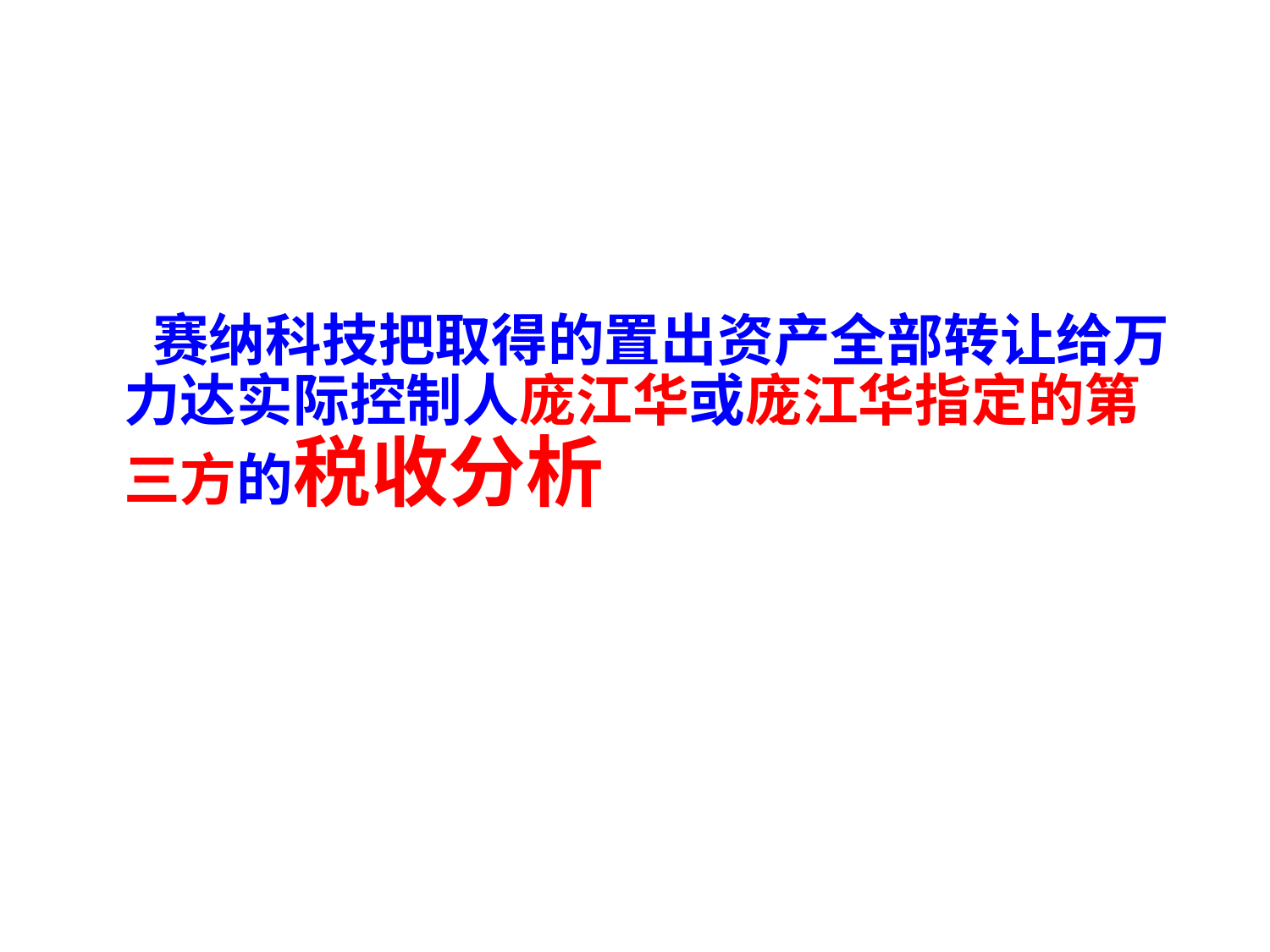

#

   赛纳科技把取得的置出资产全部转让给万力达实际控制人庞江华或庞江华指定的第三方的税收分析